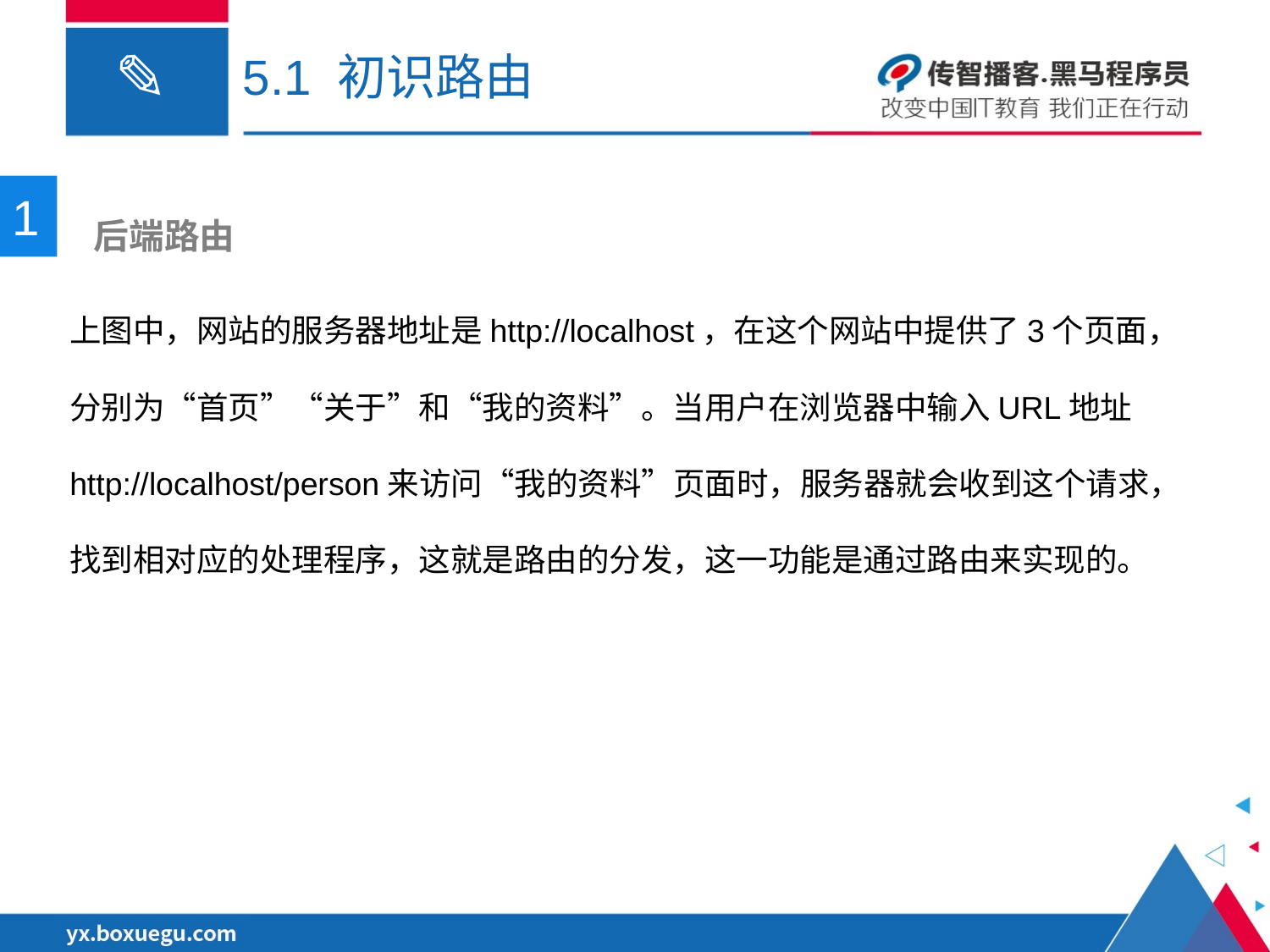

# 5.1 初识路由

1
  后端路由
上图中，网站的服务器地址是http://localhost，在这个网站中提供了3个页面，分别为“首页”“关于”和“我的资料”。当用户在浏览器中输入URL地址
http://localhost/person来访问“我的资料”页面时，服务器就会收到这个请求，
找到相对应的处理程序，这就是路由的分发，这一功能是通过路由来实现的。